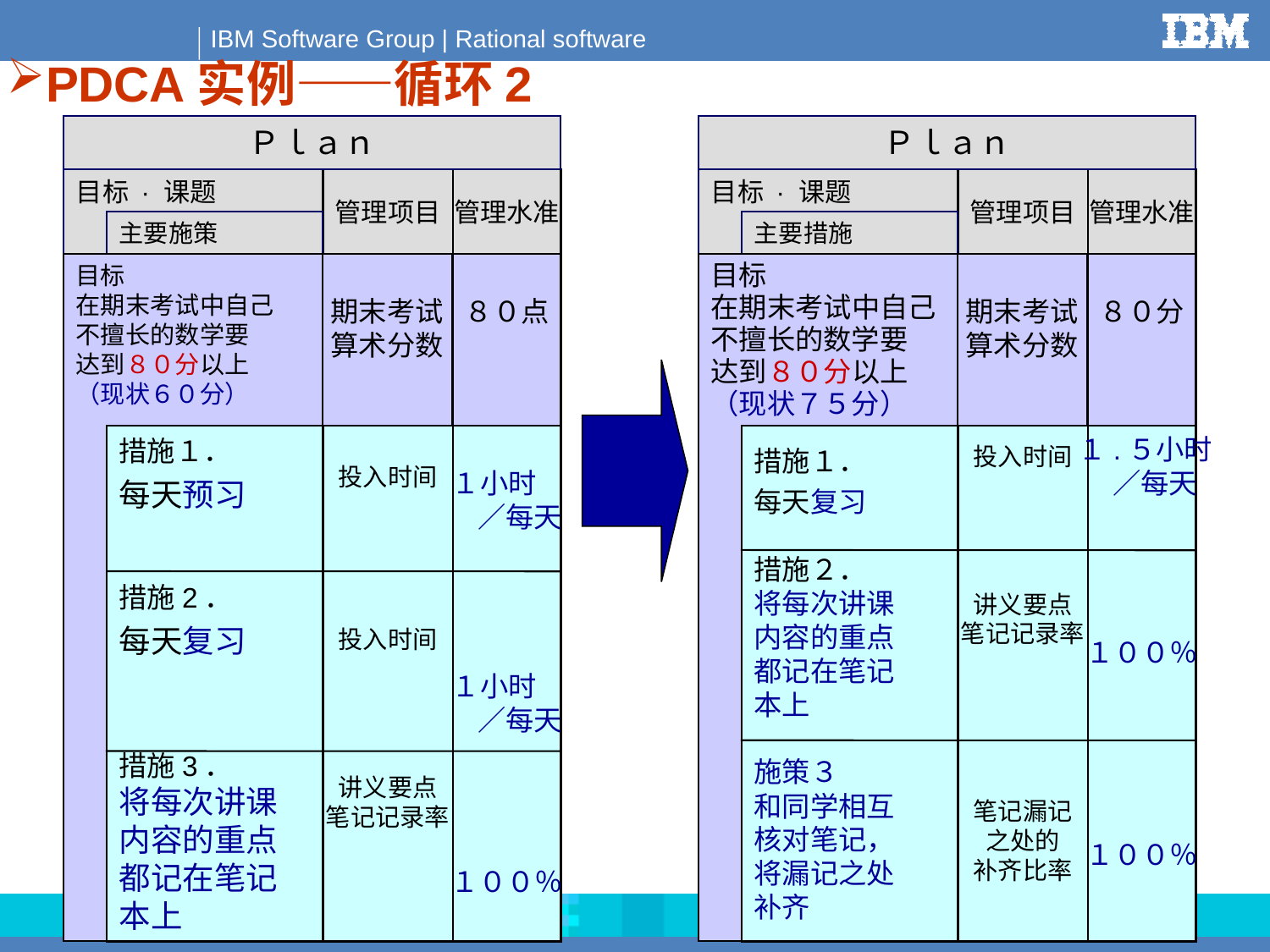

PDCA实例——循环2
Ｐｌａｎ
Ｐｌａｎ
目标 · 课题
管理项目
管理水准
目标 · 课题
管理项目
管理水准
主要施策
主要措施
目标
在期末考试中自己
不擅长的数学要
达到８０分以上
（现状６０分）

期末考试
算术分数

８０点
目标
在期末考试中自己
不擅长的数学要
达到８０分以上
（现状７５分）

期末考试
算术分数

８０分

措施１．
每天预习

措施2．
每天复习

措施3．
将每次讲课
内容的重点
都记在笔记
本上

投入时间

投入时间

讲义要点
笔记记录率

１小时
   ／每天

１小时
   ／每天

１００％

措施１．
每天复习

措施２．
将每次讲课
内容的重点
都记在笔记
本上

施策３
和同学相互
核对笔记，
将漏记之处
补齐
投入时间

讲义要点
笔记记录率

笔记漏记
之处的
补齐比率
 １.５小时
   ／每天

１００％

１００％